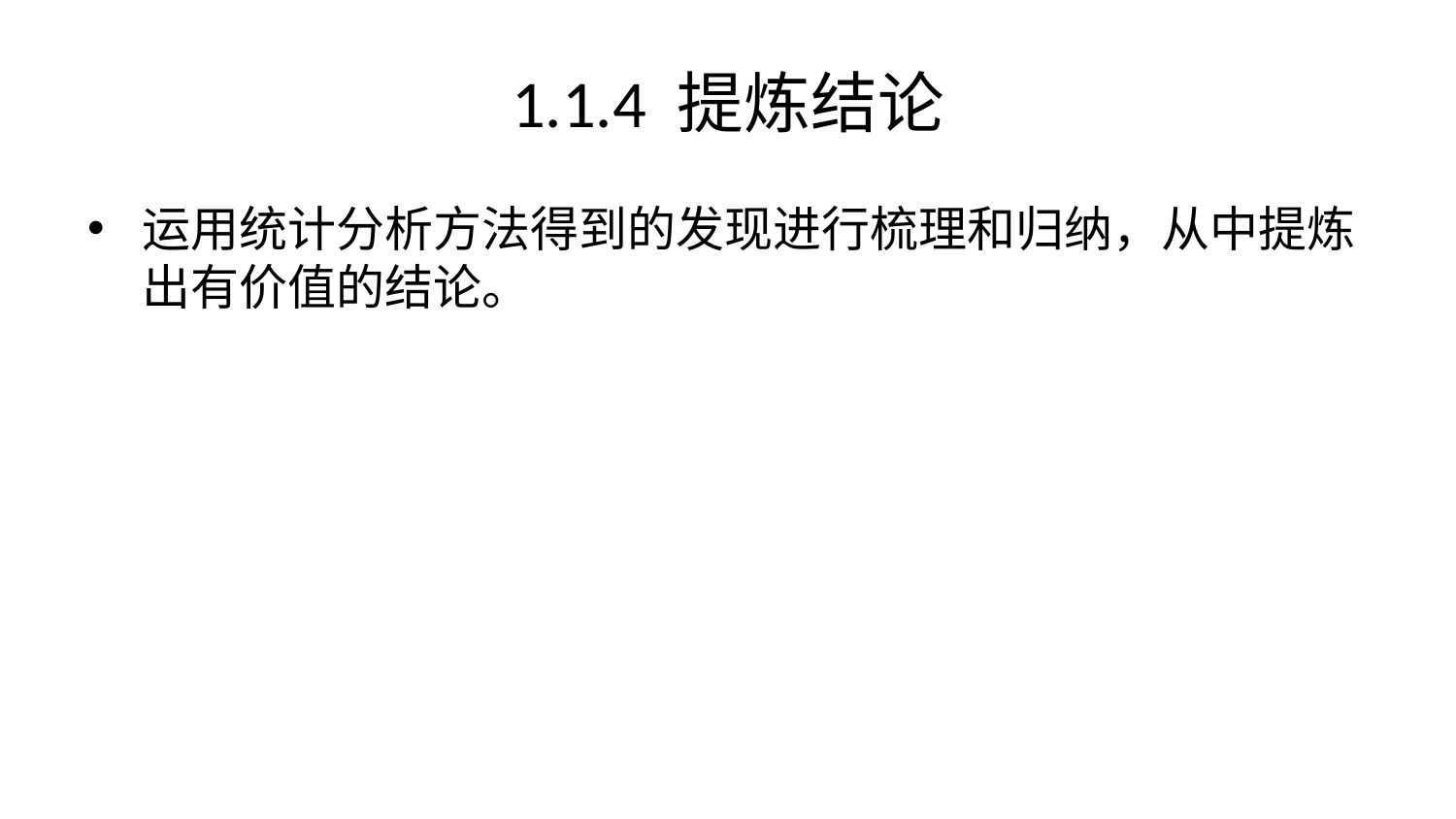

# 1.1.4 提炼结论
运用统计分析方法得到的发现进行梳理和归纳，从中提炼出有价值的结论。